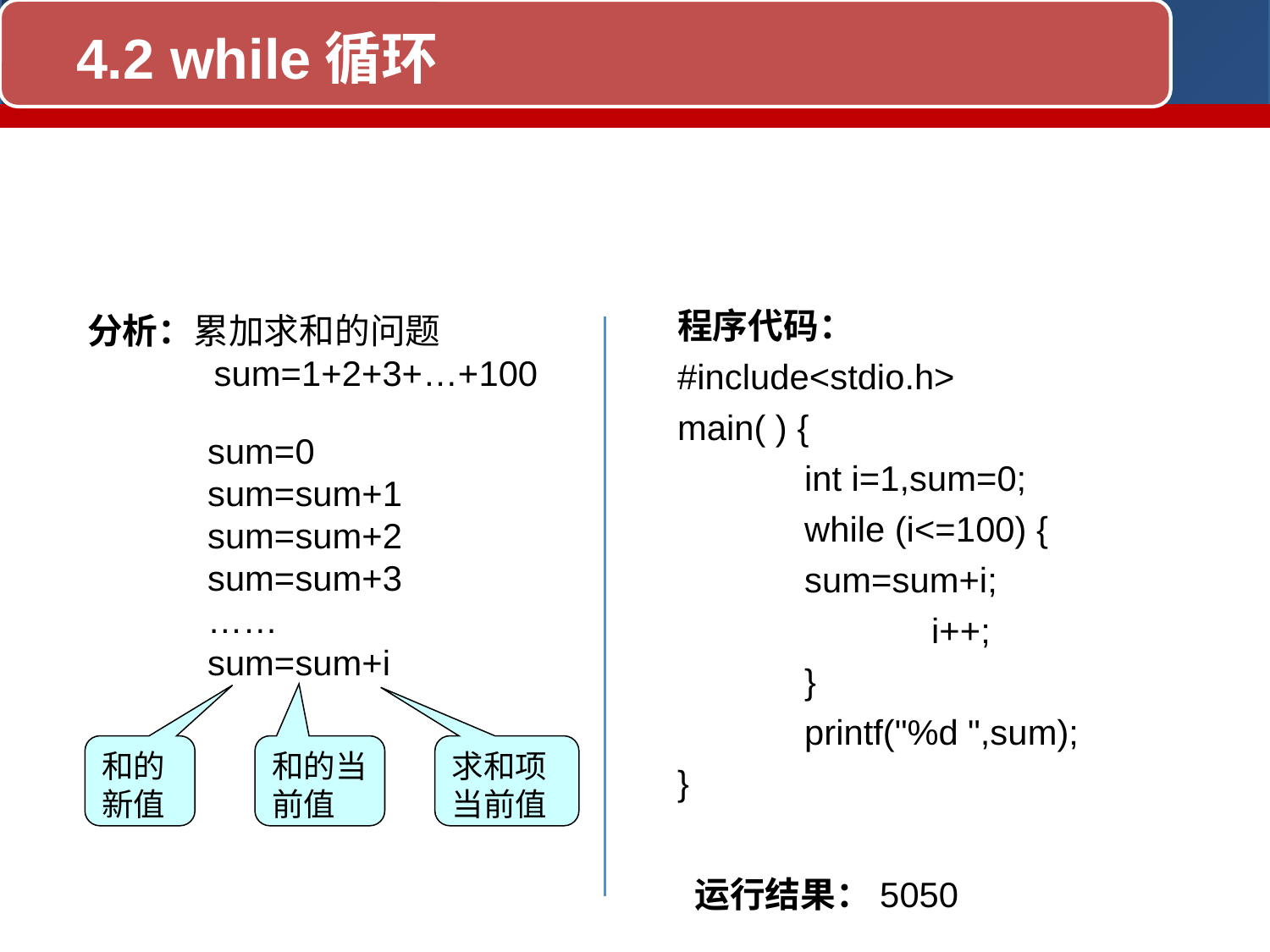

4.2 while循环
例4.4：用while循环求“1+2+3+…100”的和。
程序代码：
#include<stdio.h>
main( ) {
	int i=1,sum=0;
	while (i<=100) {
	sum=sum+i;
		i++;
	}
	printf("%d ",sum);
}
分析：累加求和的问题
             sum=1+2+3+…+100
sum=0
sum=sum+1
sum=sum+2
sum=sum+3
……
sum=sum+i

和的新值
和的当前值
求和项当前值
运行结果：5050